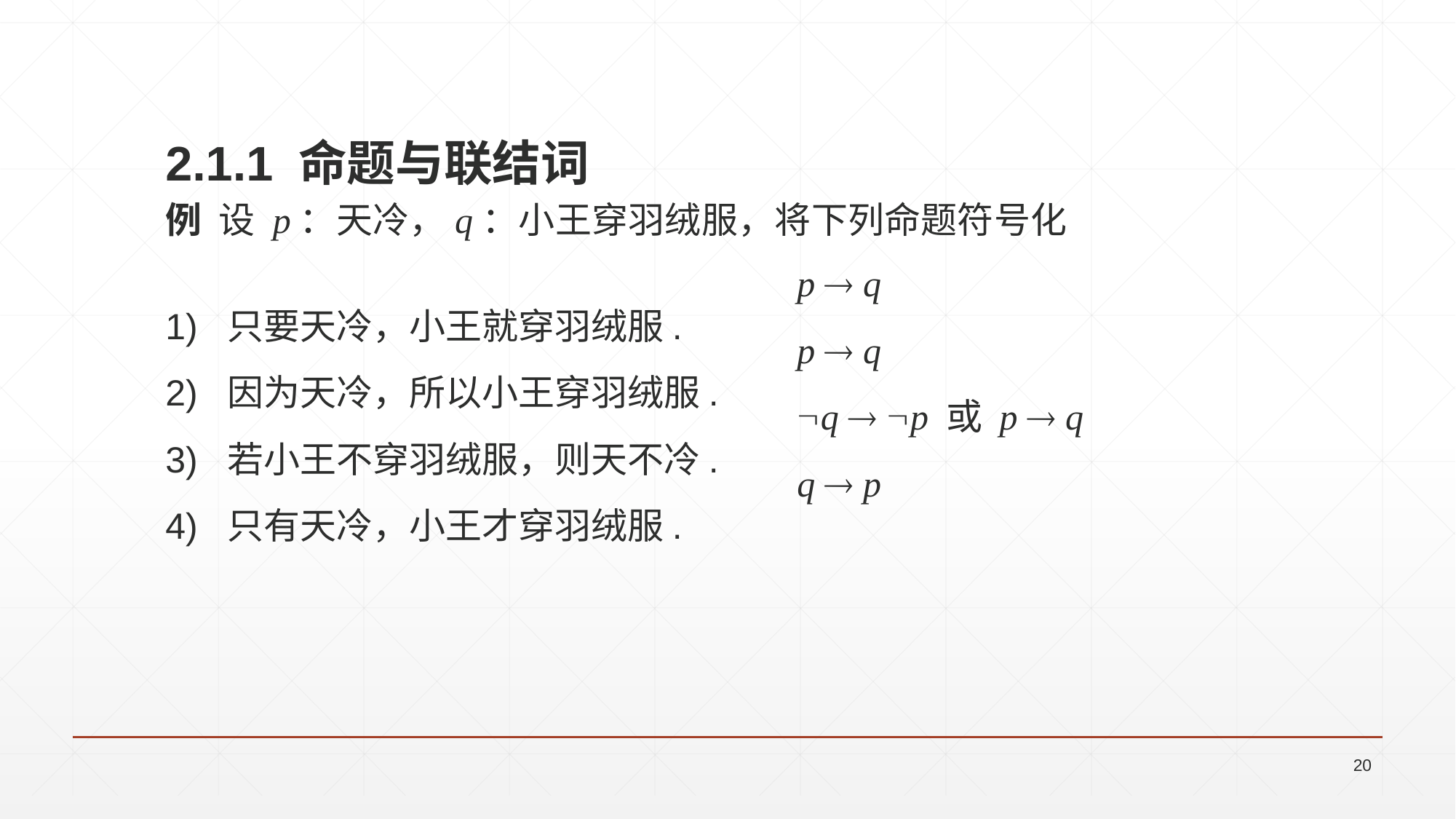

2.1.1 命题与联结词
例  设 p：天冷，q：小王穿羽绒服，将下列命题符号化
1)  只要天冷，小王就穿羽绒服.
2)  因为天冷，所以小王穿羽绒服.
3)  若小王不穿羽绒服，则天不冷.
4)  只有天冷，小王才穿羽绒服.

p → q
p → q
¬q → ¬p 或 p → q
q → p

20